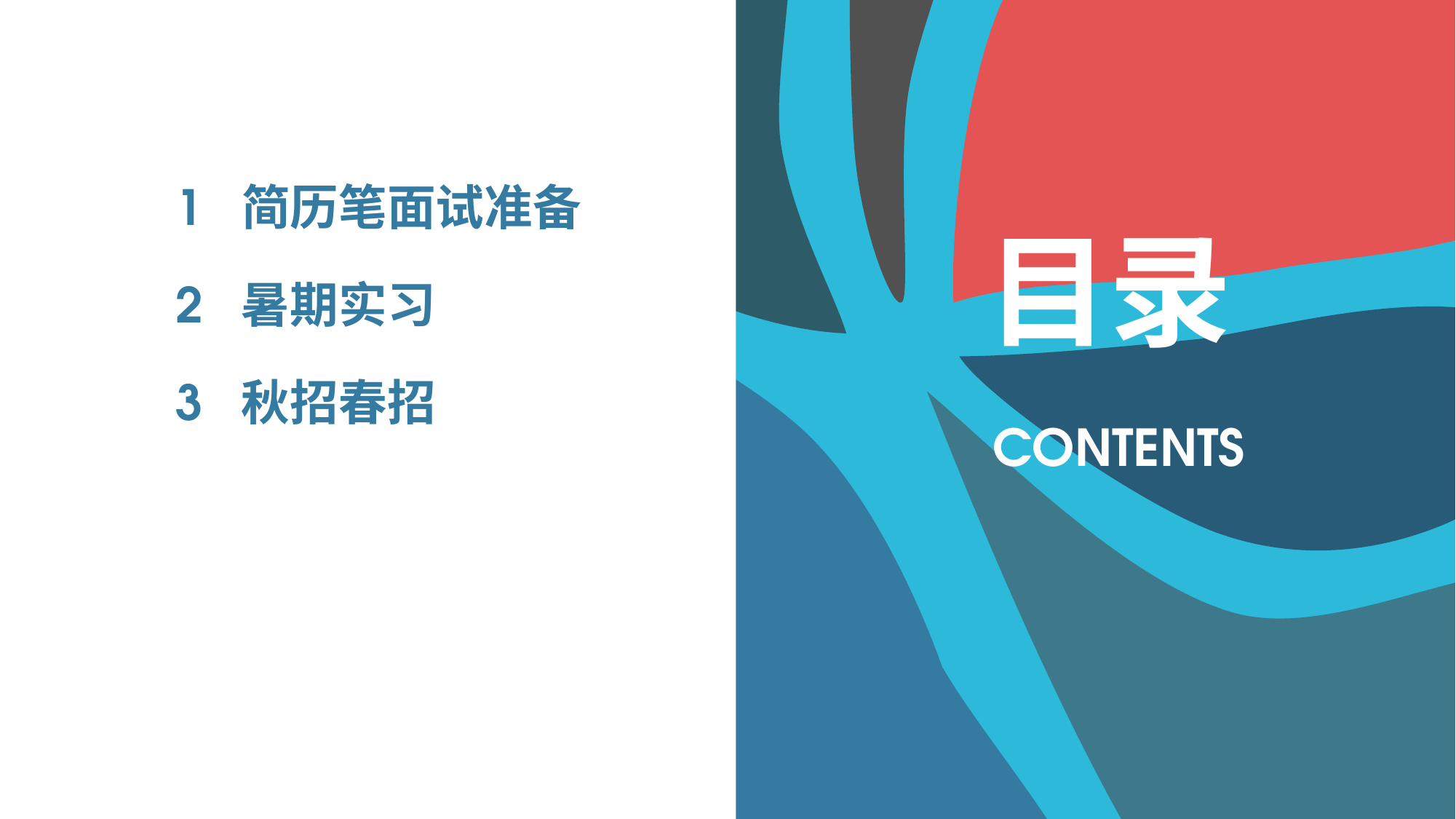

1  简历笔面试准备
目录
2  暑期实习
3  秋招春招
CONTENTS